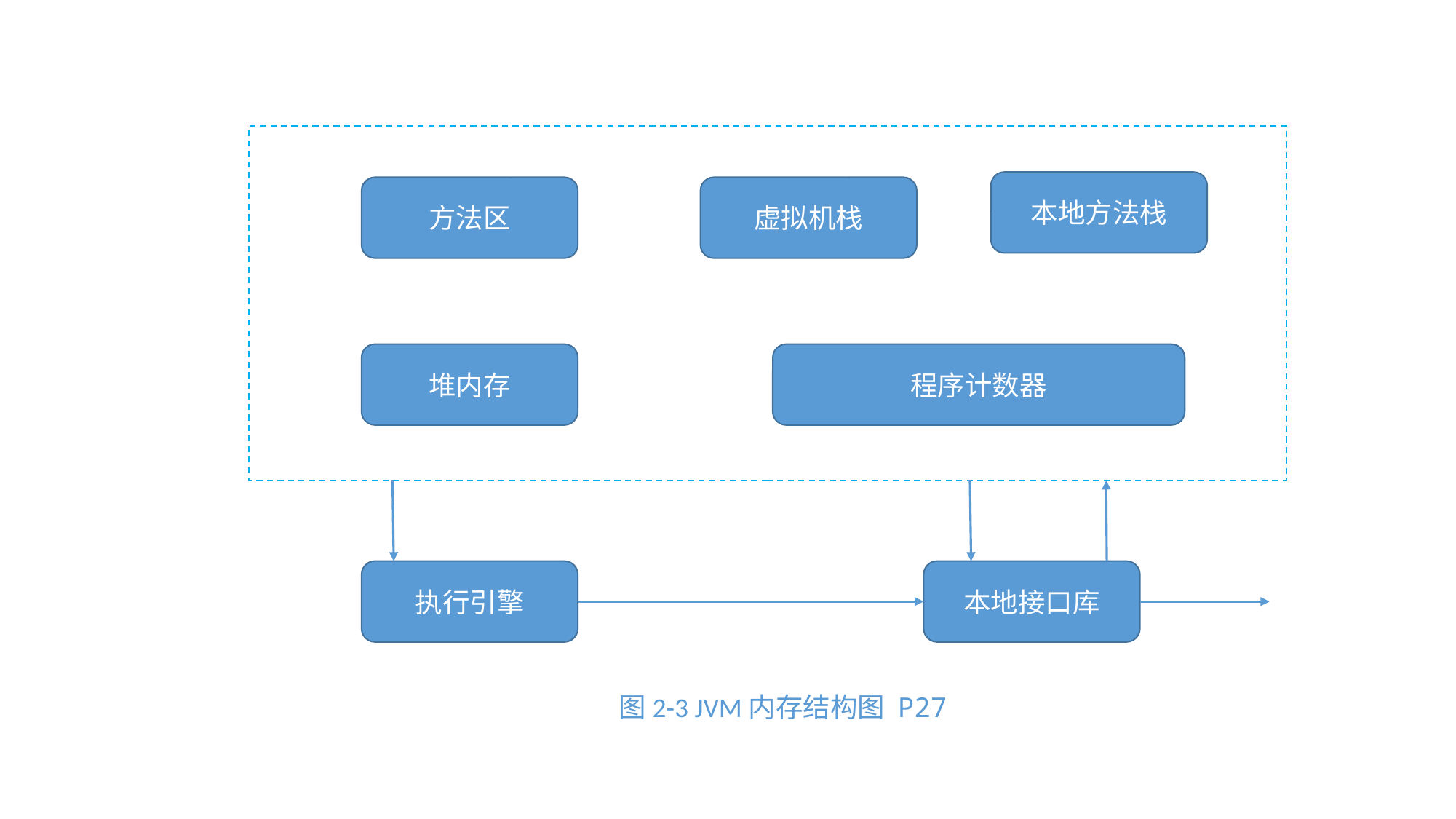

本地方法栈
方法区
虚拟机栈
程序计数器
堆内存
执行引擎
本地接口库
图2-3 JVM内存结构图 P27